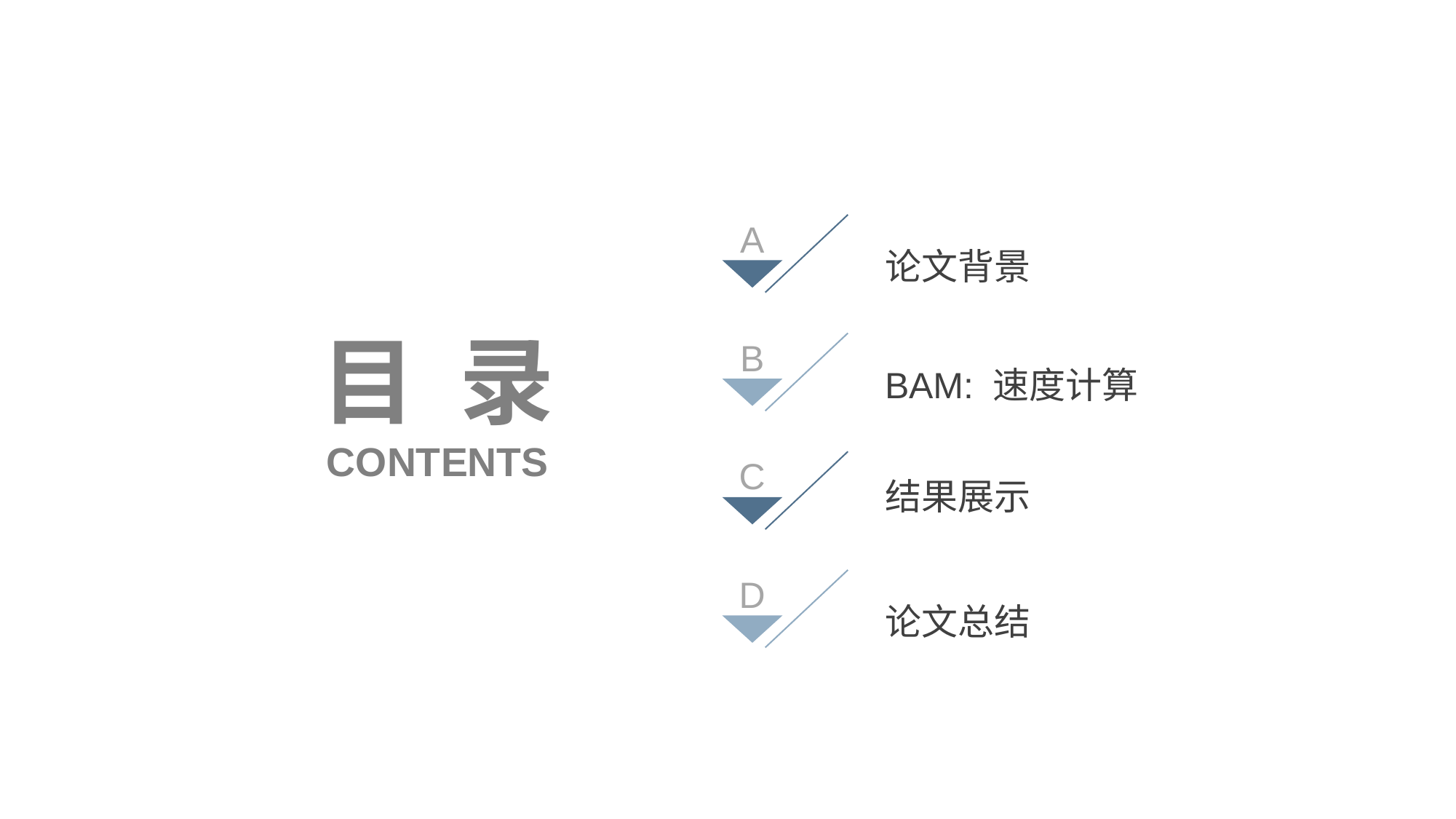

A

论文背景
目  录
B

BAM: 速度计算
CONTENTS
C

结果展示
D

论文总结